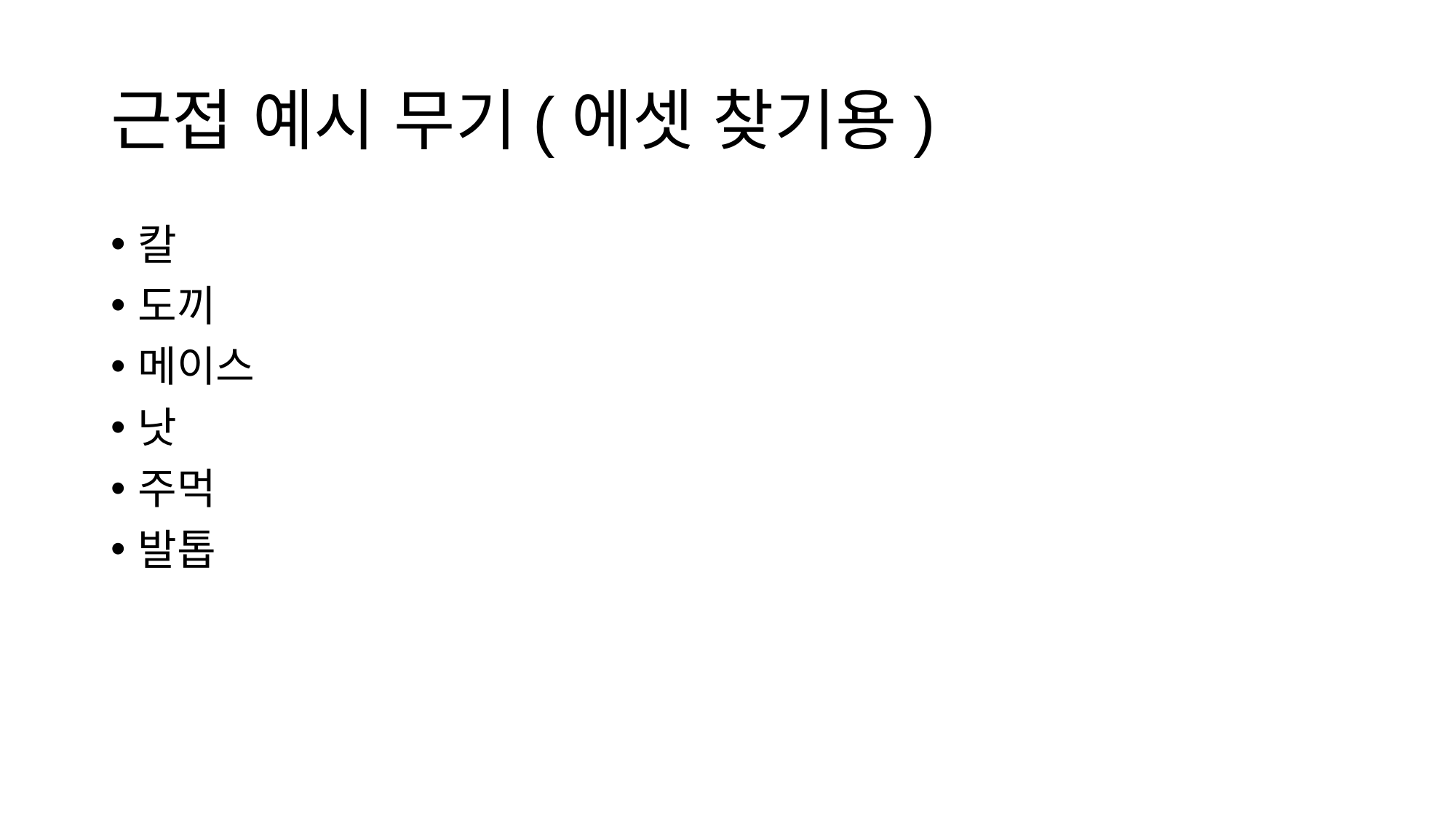

# 근접 예시 무기(에셋 찾기용)
칼
도끼
메이스
낫
주먹
발톱